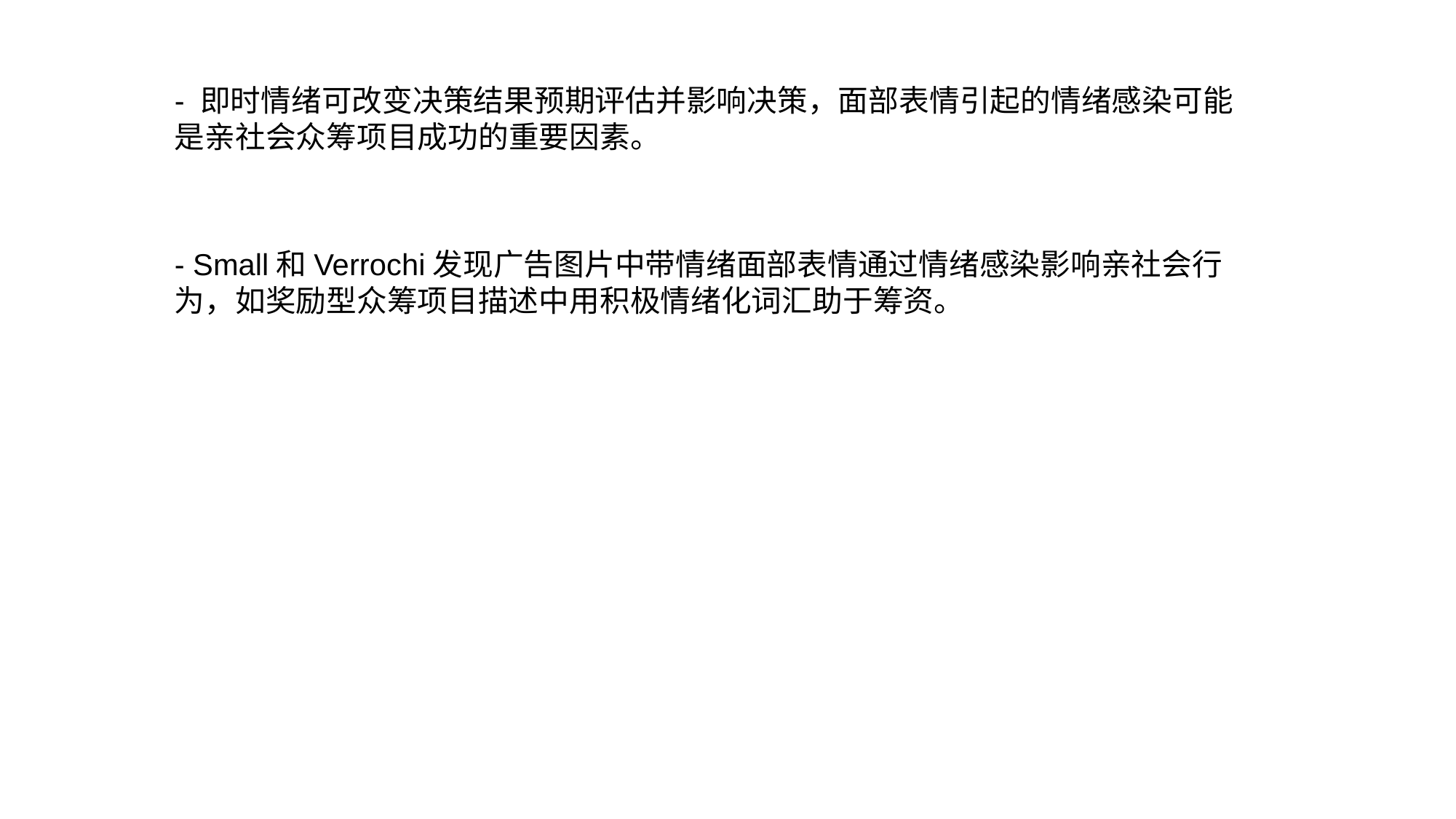

- 即时情绪可改变决策结果预期评估并影响决策，面部表情引起的情绪感染可能是亲社会众筹项目成功的重要因素。

- Small和Verrochi发现广告图片中带情绪面部表情通过情绪感染影响亲社会行为，如奖励型众筹项目描述中用积极情绪化词汇助于筹资。